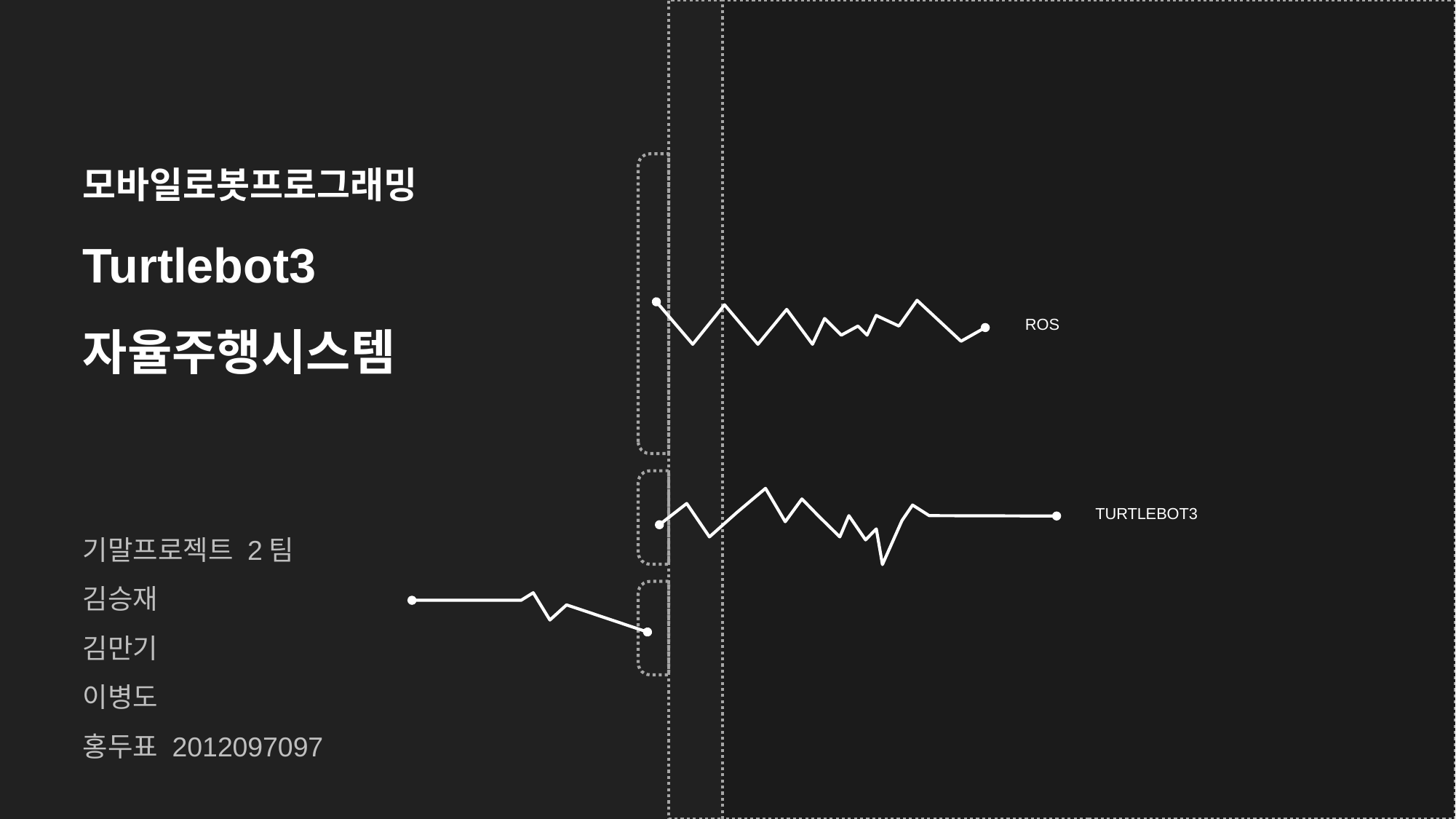

모바일로봇프로그래밍
Turtlebot3
자율주행시스템

기말프로젝트 2팀
김승재
김만기
이병도
홍두표 2012097097

ROS

TURTLEBOT3